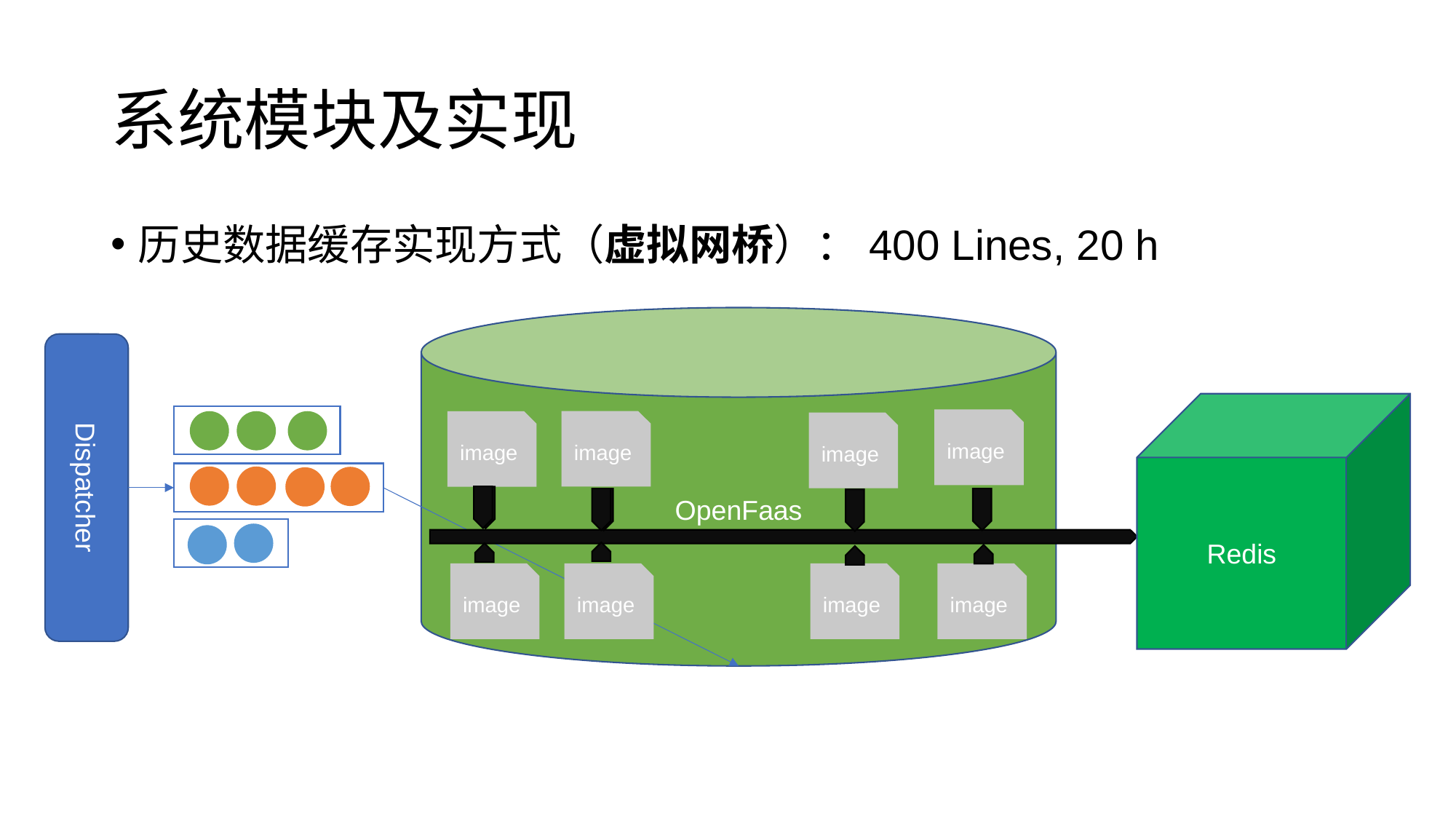

# 系统模块及实现
历史数据缓存实现方式（虚拟网桥）：400 Lines, 20 h
OpenFaas
Dispatcher
Redis

image
image

image
image

image
image
image
image